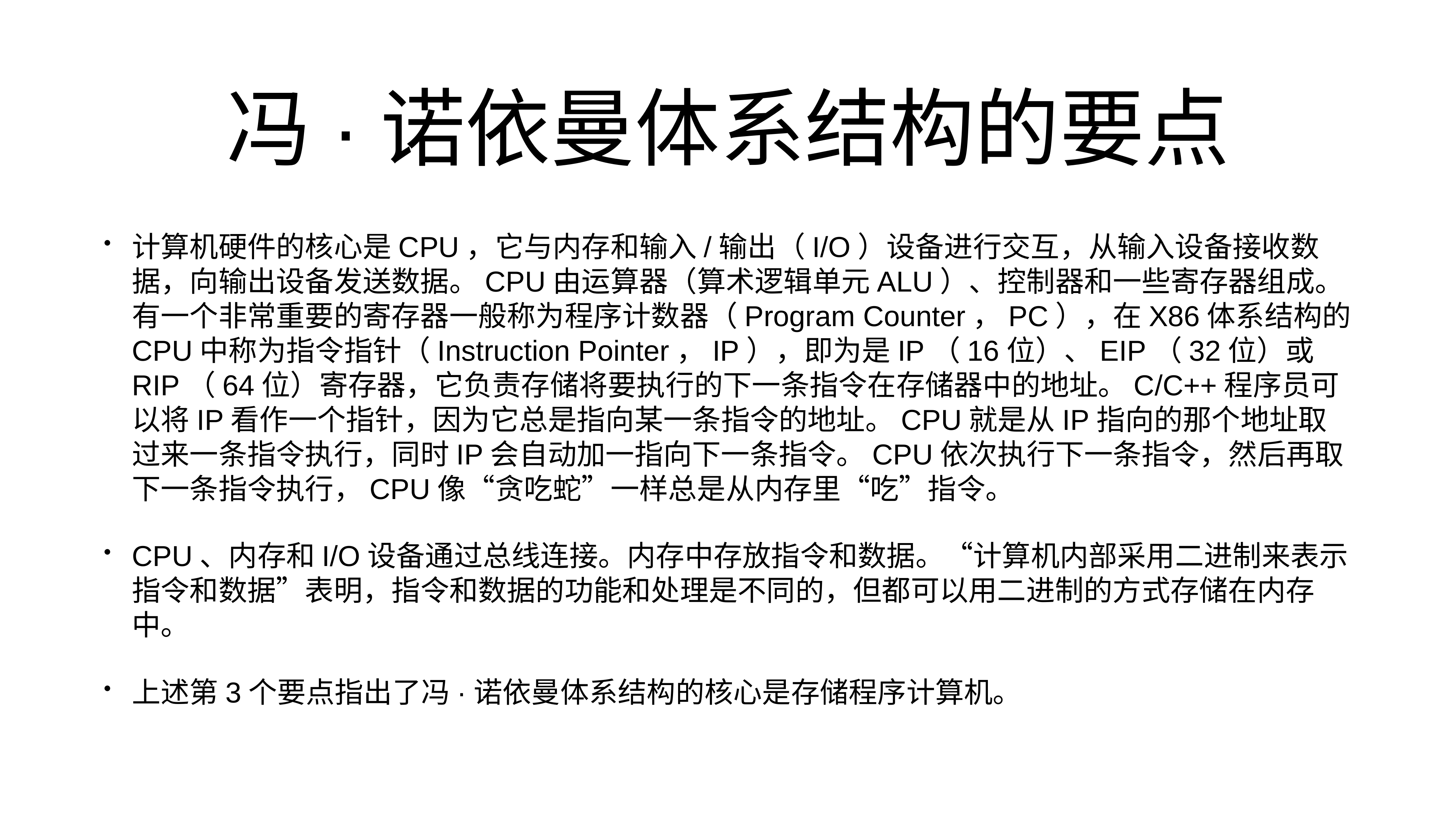

# 冯·诺依曼体系结构的要点
计算机硬件的核心是CPU，它与内存和输入/输出（I/O）设备进行交互，从输入设备接收数据，向输出设备发送数据。CPU由运算器（算术逻辑单元ALU）、控制器和一些寄存器组成。有一个非常重要的寄存器一般称为程序计数器（Program Counter，PC），在X86体系结构的CPU中称为指令指针（Instruction Pointer，IP），即为是IP（16位）、EIP（32位）或RIP（64位）寄存器，它负责存储将要执行的下一条指令在存储器中的地址。C/C++程序员可以将IP看作一个指针，因为它总是指向某一条指令的地址。CPU就是从IP指向的那个地址取过来一条指令执行，同时IP会自动加一指向下一条指令。CPU依次执行下一条指令，然后再取下一条指令执行，CPU像“贪吃蛇”一样总是从内存里“吃”指令。
CPU、内存和I/O设备通过总线连接。内存中存放指令和数据。“计算机内部采用二进制来表示指令和数据”表明，指令和数据的功能和处理是不同的，但都可以用二进制的方式存储在内存中。
上述第3个要点指出了冯·诺依曼体系结构的核心是存储程序计算机。